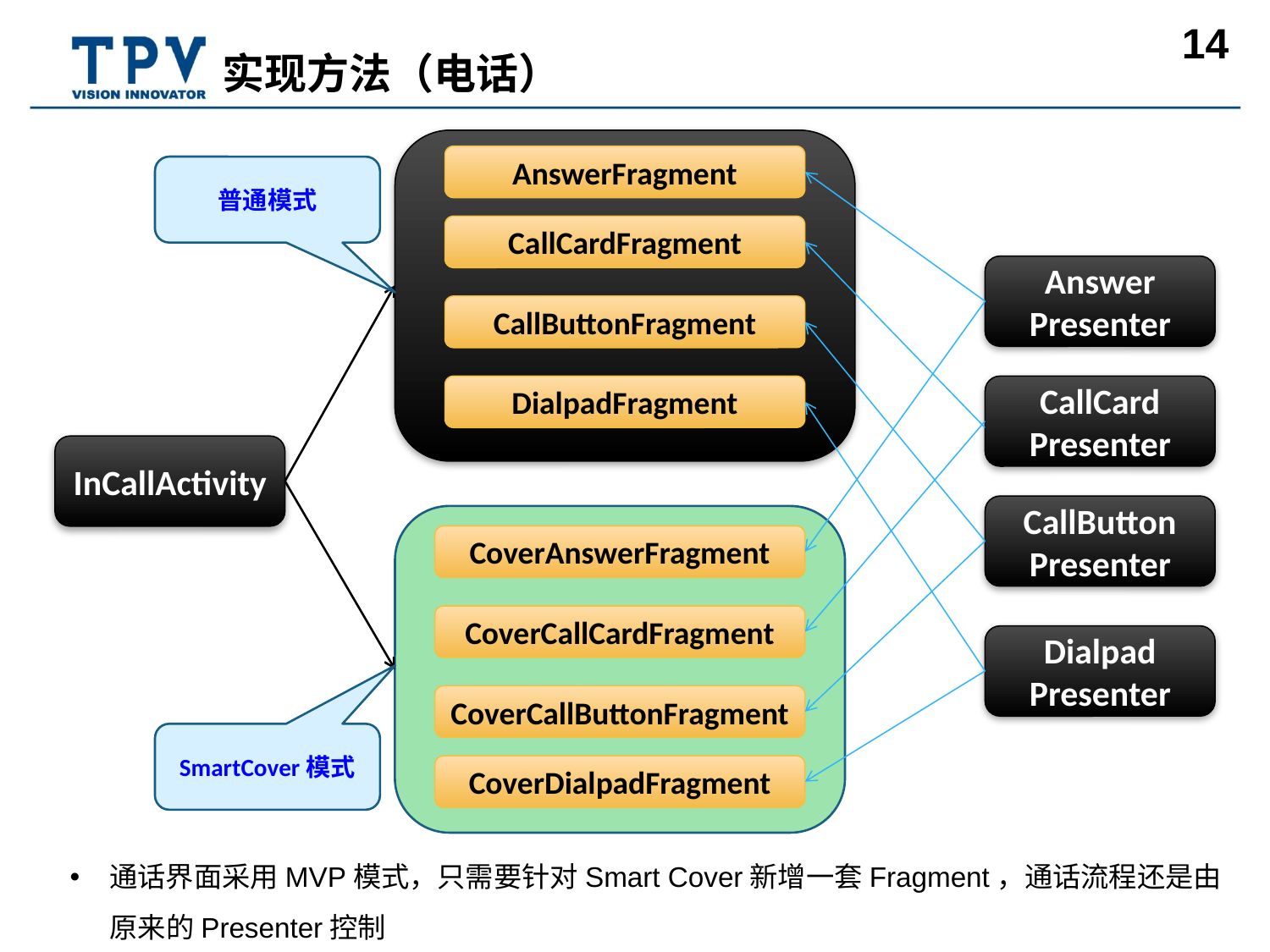

# 实现方法（电话）

AnswerFragment
普通模式
CallCardFragment
Answer
Presenter
CallButtonFragment
DialpadFragment
CallCard
Presenter
InCallActivity
CallButton
Presenter

CoverAnswerFragment
CoverCallCardFragment
Dialpad
Presenter
CoverCallButtonFragment
SmartCover模式
CoverDialpadFragment
通话界面采用MVP模式，只需要针对Smart Cover新增一套Fragment，通话流程还是由原来的Presenter控制